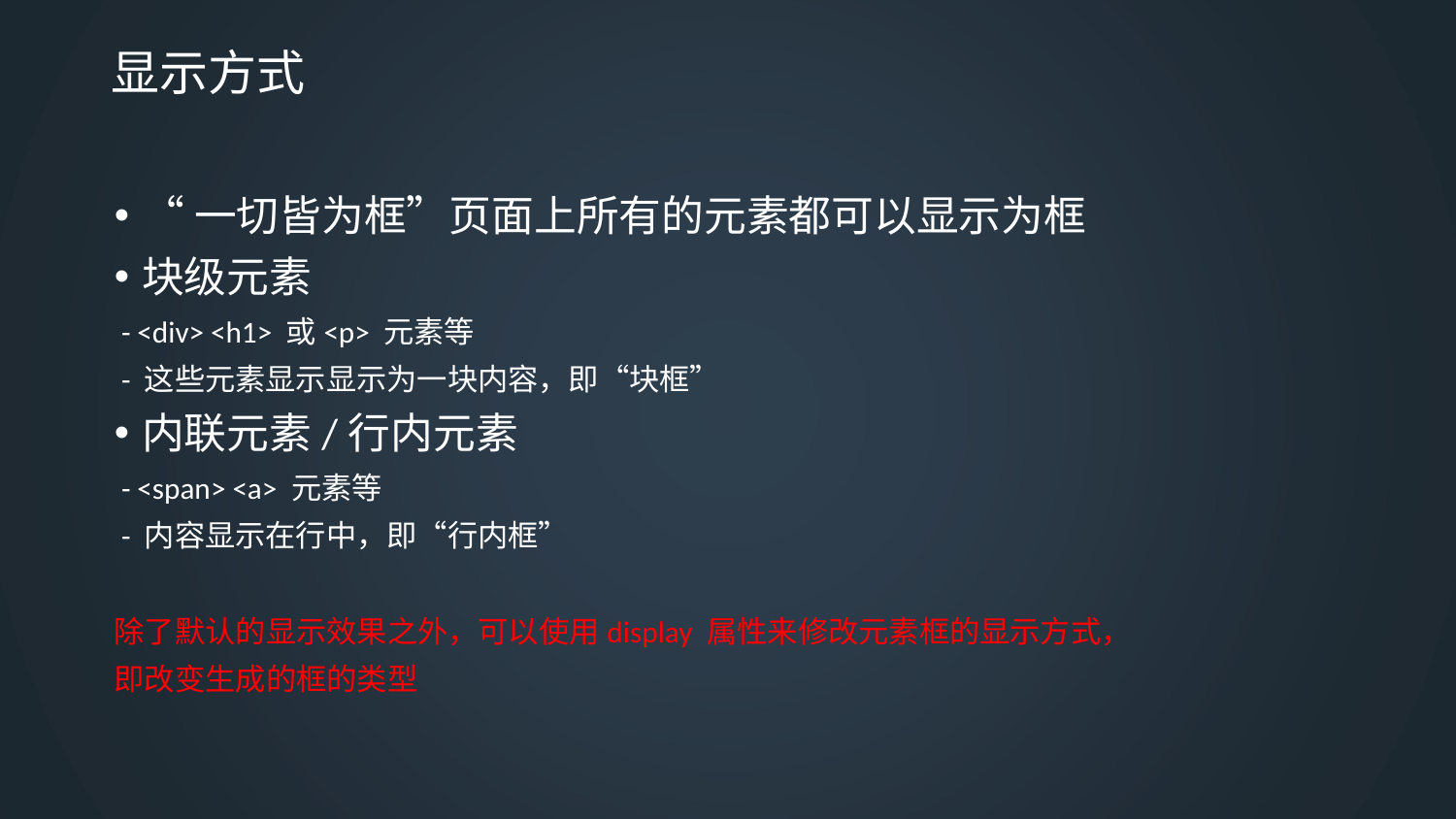

# 显示方式
“一切皆为框”页面上所有的元素都可以显示为框
块级元素
 - <div> <h1> 或<p> 元素等
 - 这些元素显示显示为一块内容，即“块框”
内联元素/行内元素
 - <span> <a> 元素等
 - 内容显示在行中，即“行内框”

除了默认的显示效果之外，可以使用display 属性来修改元素框的显示方式，
即改变生成的框的类型